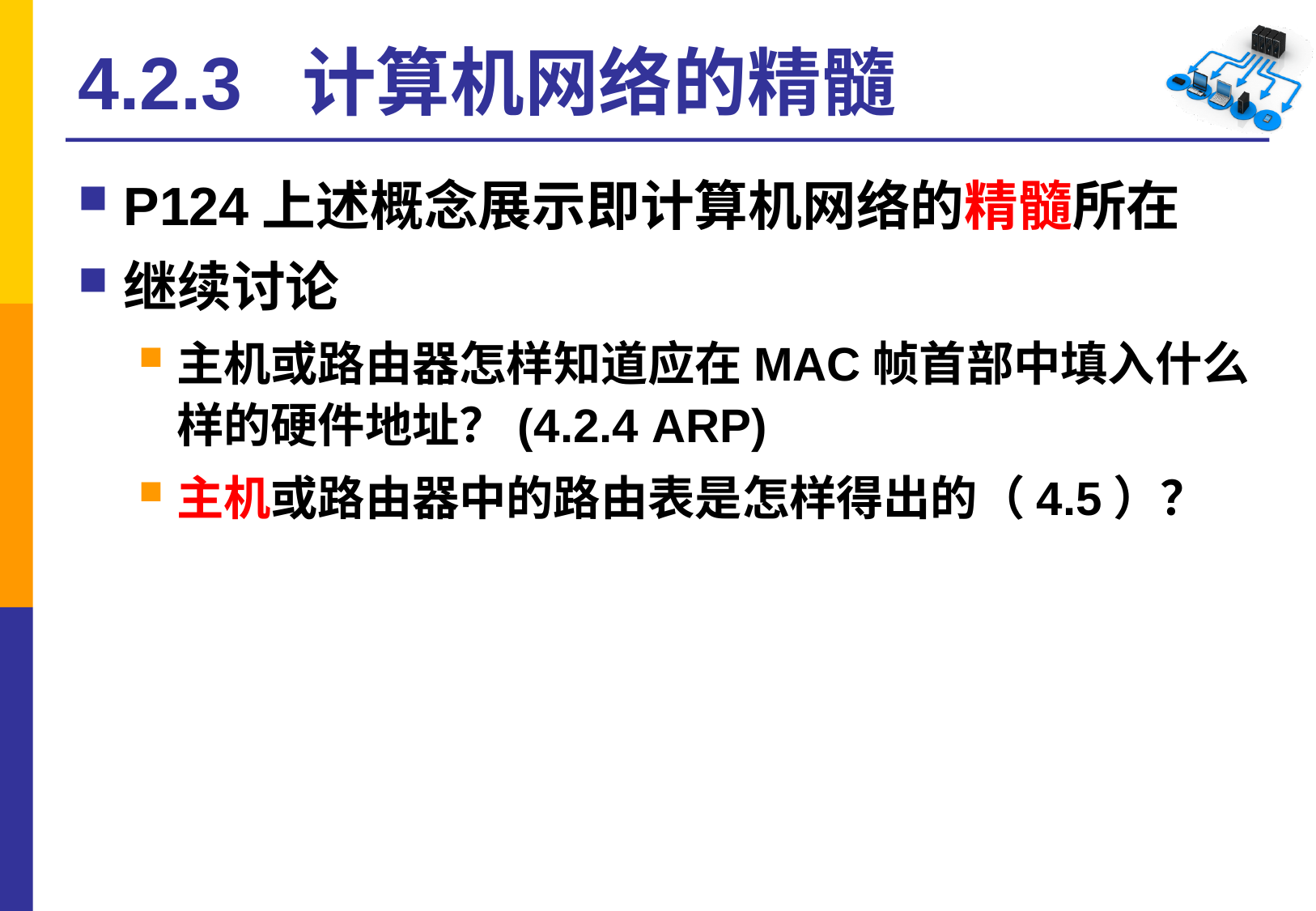

# 4.2.3  计算机网络的精髓
P124上述概念展示即计算机网络的精髓所在
继续讨论
主机或路由器怎样知道应在MAC帧首部中填入什么样的硬件地址？(4.2.4 ARP)
主机或路由器中的路由表是怎样得出的（4.5）？